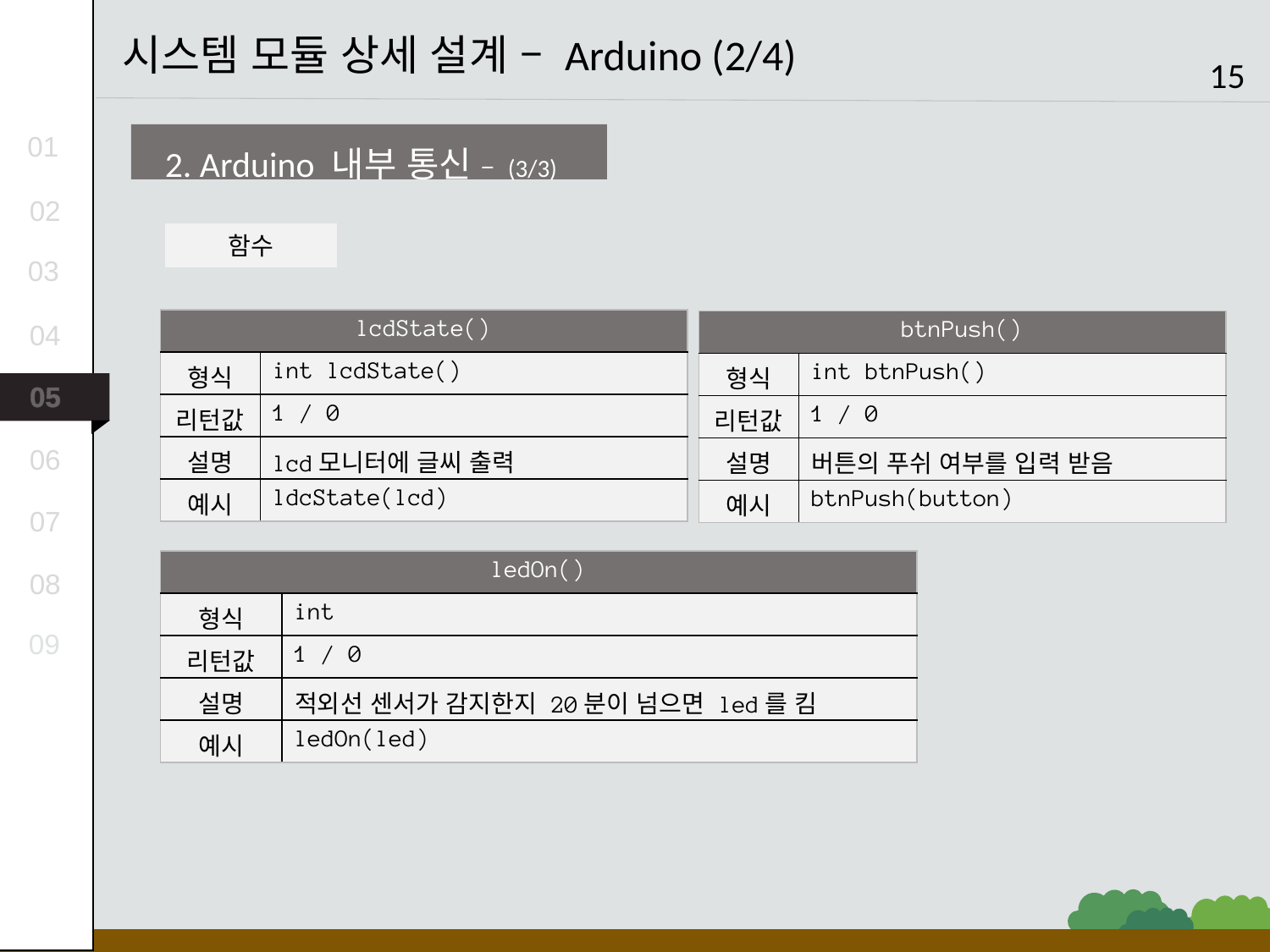

시스템 모듈 상세 설계 – Arduino (2/4)

15
2. Arduino 내부 통신 – (3/3)
01

02
함수
03

| lcdState() |  |
| --- | --- |
| 형식 | int lcdState() |
| 리턴값 | 1 / 0 |
| 설명 | lcd모니터에 글씨 출력 |
| 예시 | ldcState(lcd) |
04
| btnPush() |  |
| --- | --- |
| 형식 | int btnPush() |
| 리턴값 | 1 / 0 |
| 설명 | 버튼의 푸쉬 여부를 입력 받음 |
| 예시 | btnPush(button) |
05

06
07
| ledOn() |  |
| --- | --- |
| 형식 | int |
| 리턴값 | 1 / 0 |
| 설명 | 적외선 센서가 감지한지 20분이 넘으면 led를 킴 |
| 예시 | ledOn(led) |
08
09